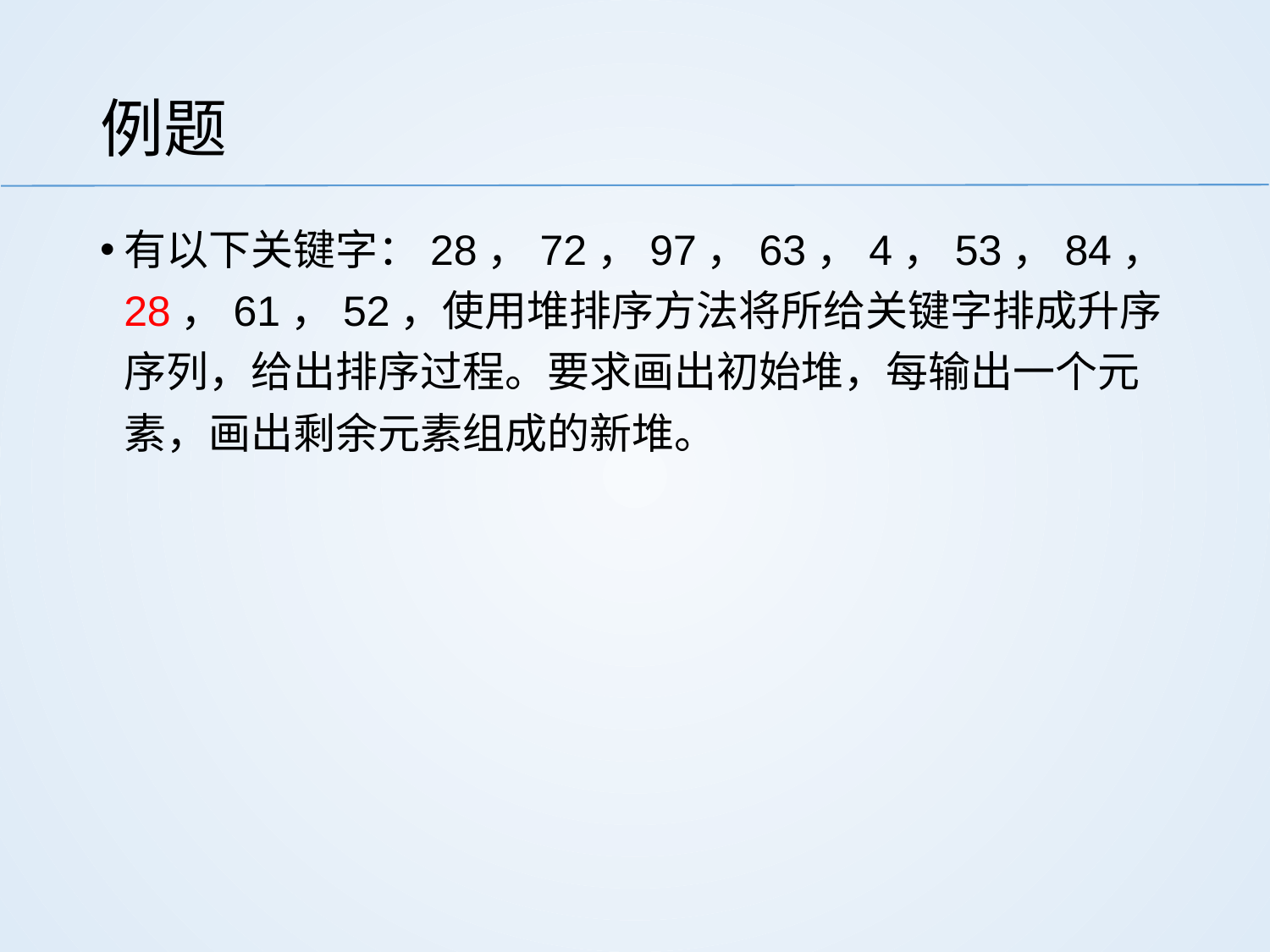

# 例题
有以下关键字：28，72，97，63，4，53，84，28，61，52，使用堆排序方法将所给关键字排成升序序列，给出排序过程。要求画出初始堆，每输出一个元素，画出剩余元素组成的新堆。
103